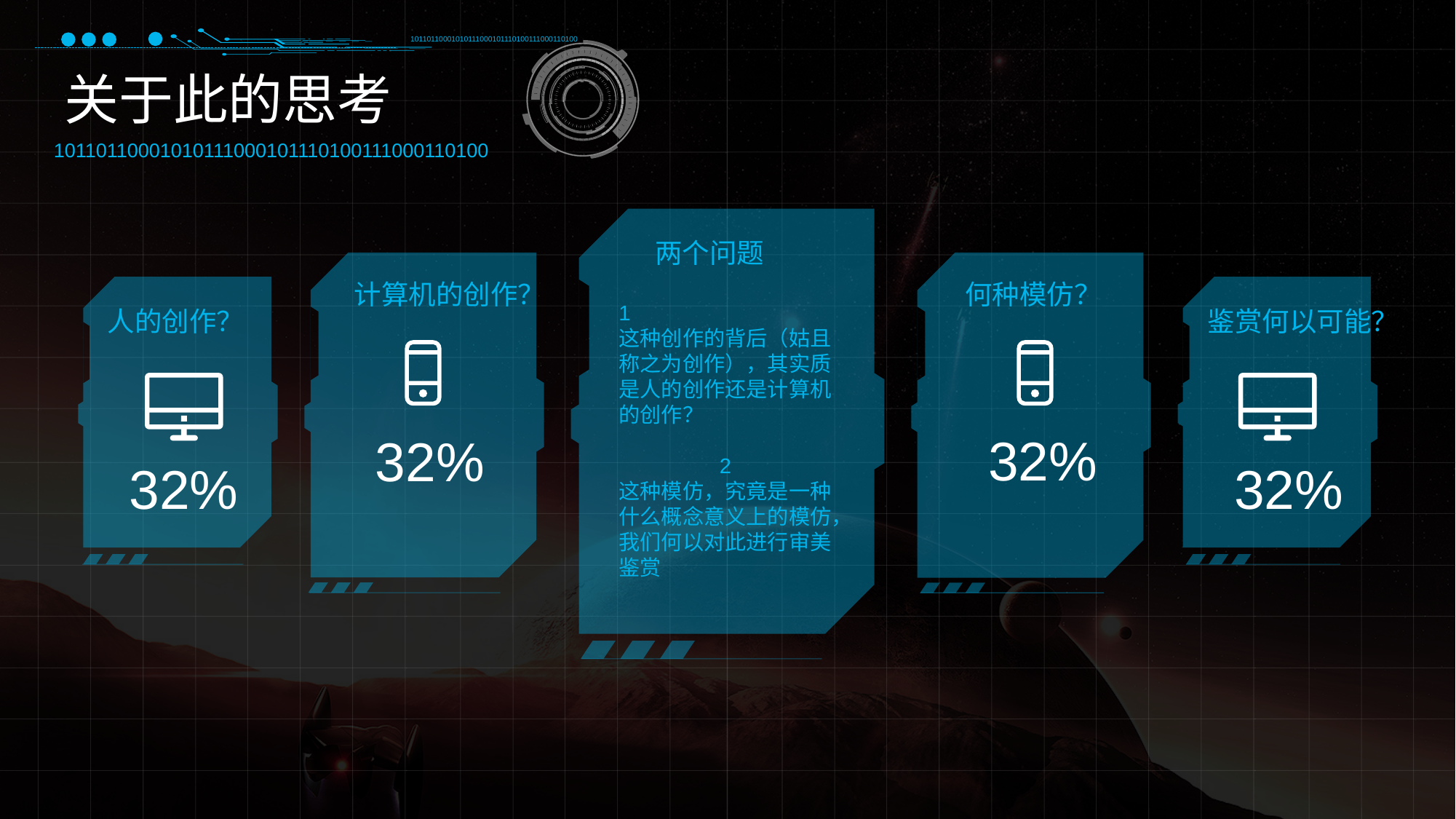

10110110001010111000101110100111000110100

关于此的思考
10110110001010111000101110100111000110100
两个问题

计算机的创作？
何种模仿？
1
这种创作的背后（姑且称之为创作），其实质是人的创作还是计算机的创作？

2
这种模仿，究竟是一种什么概念意义上的模仿，我们何以对此进行审美鉴赏

人的创作？
鉴赏何以可能？

32%
32%
32%
32%